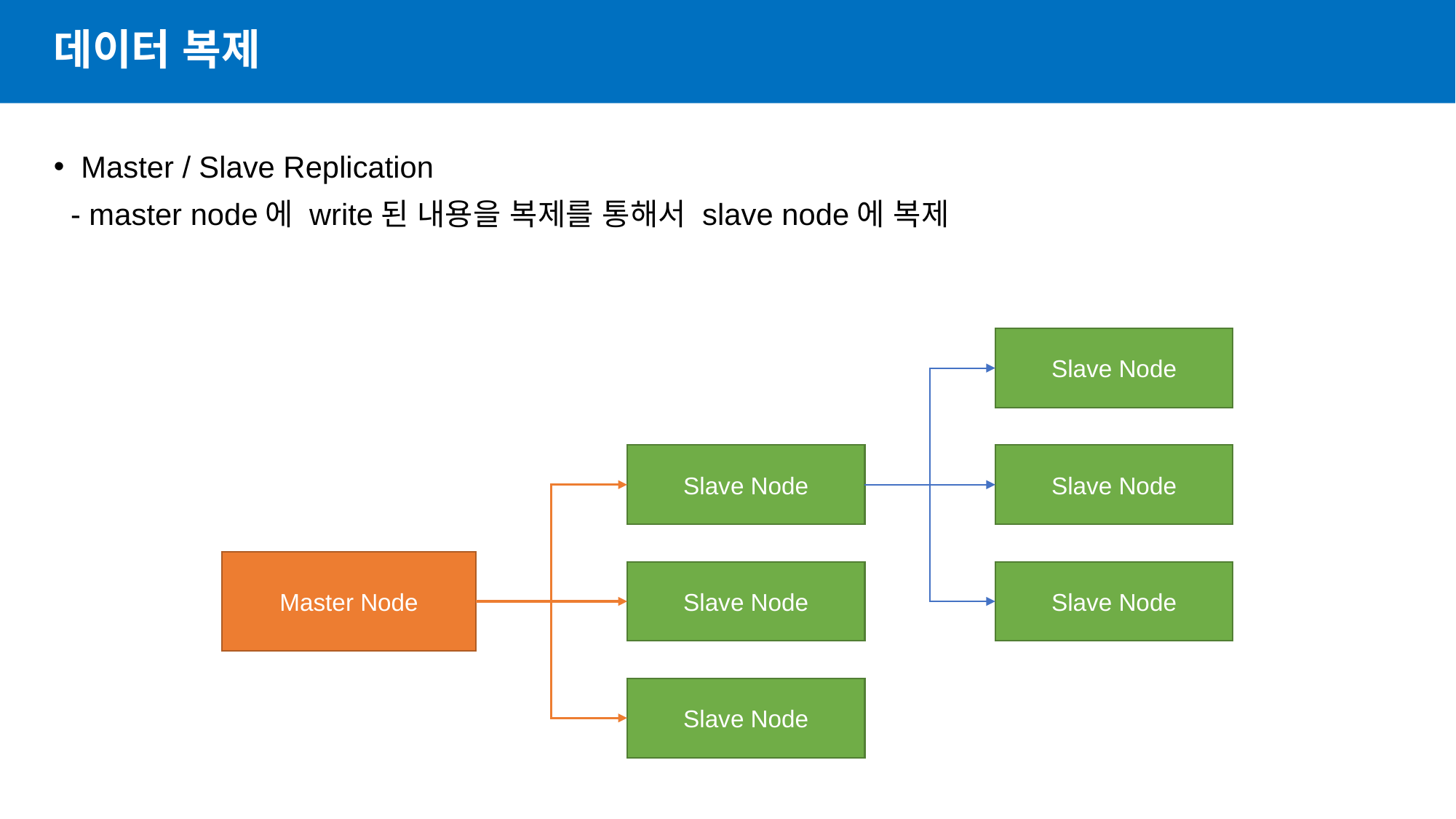

데이터 복제
Master / Slave Replication
  - master node에 write된 내용을 복제를 통해서 slave node에 복제
Slave Node
Slave Node
Slave Node
Master Node
Slave Node
Slave Node
Slave Node